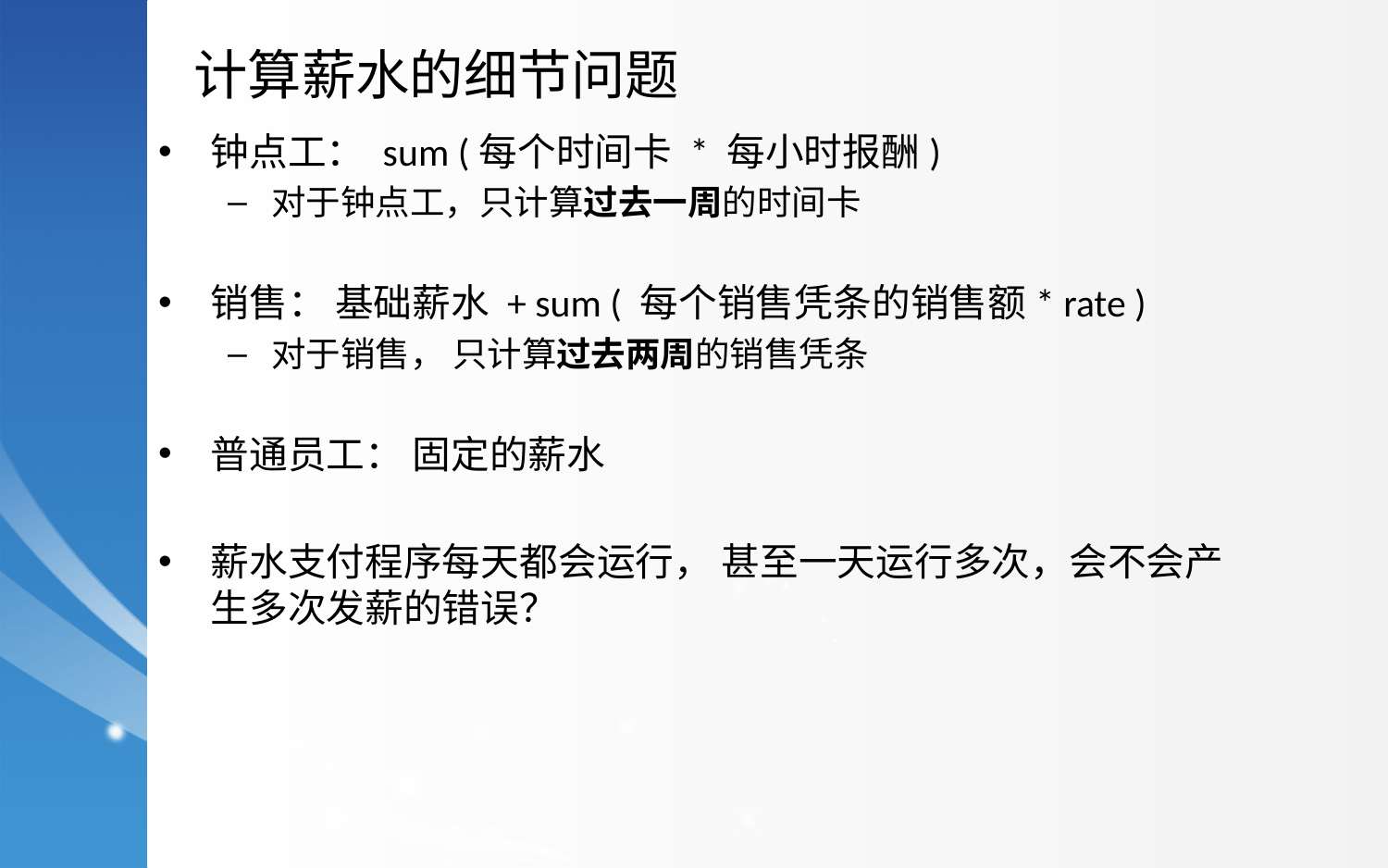

计算薪水的细节问题

钟点工： sum (每个时间卡 * 每小时报酬)
对于钟点工，只计算过去一周的时间卡

销售： 基础薪水 + sum ( 每个销售凭条的销售额* rate )
对于销售， 只计算过去两周的销售凭条

普通员工： 固定的薪水

薪水支付程序每天都会运行， 甚至一天运行多次，会不会产生多次发薪的错误？